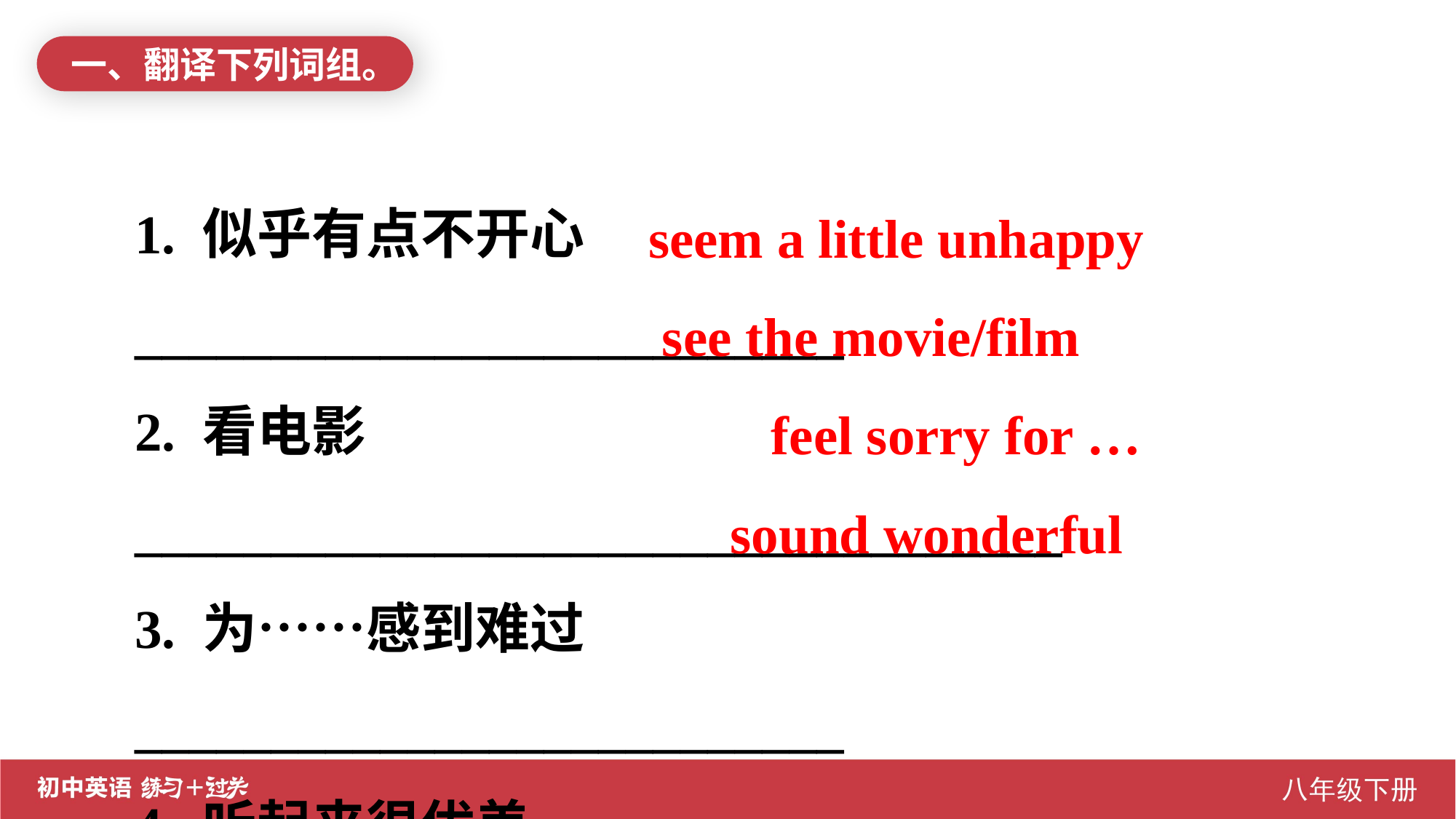

一、翻译下列词组。
1. 似乎有点不开心  __________________________
2. 看电影  __________________________________
3. 为……感到难过  __________________________
4. 听起来很优美  ____________________________
seem a little unhappy
 see the movie/film
         feel sorry for …
      sound wonderful